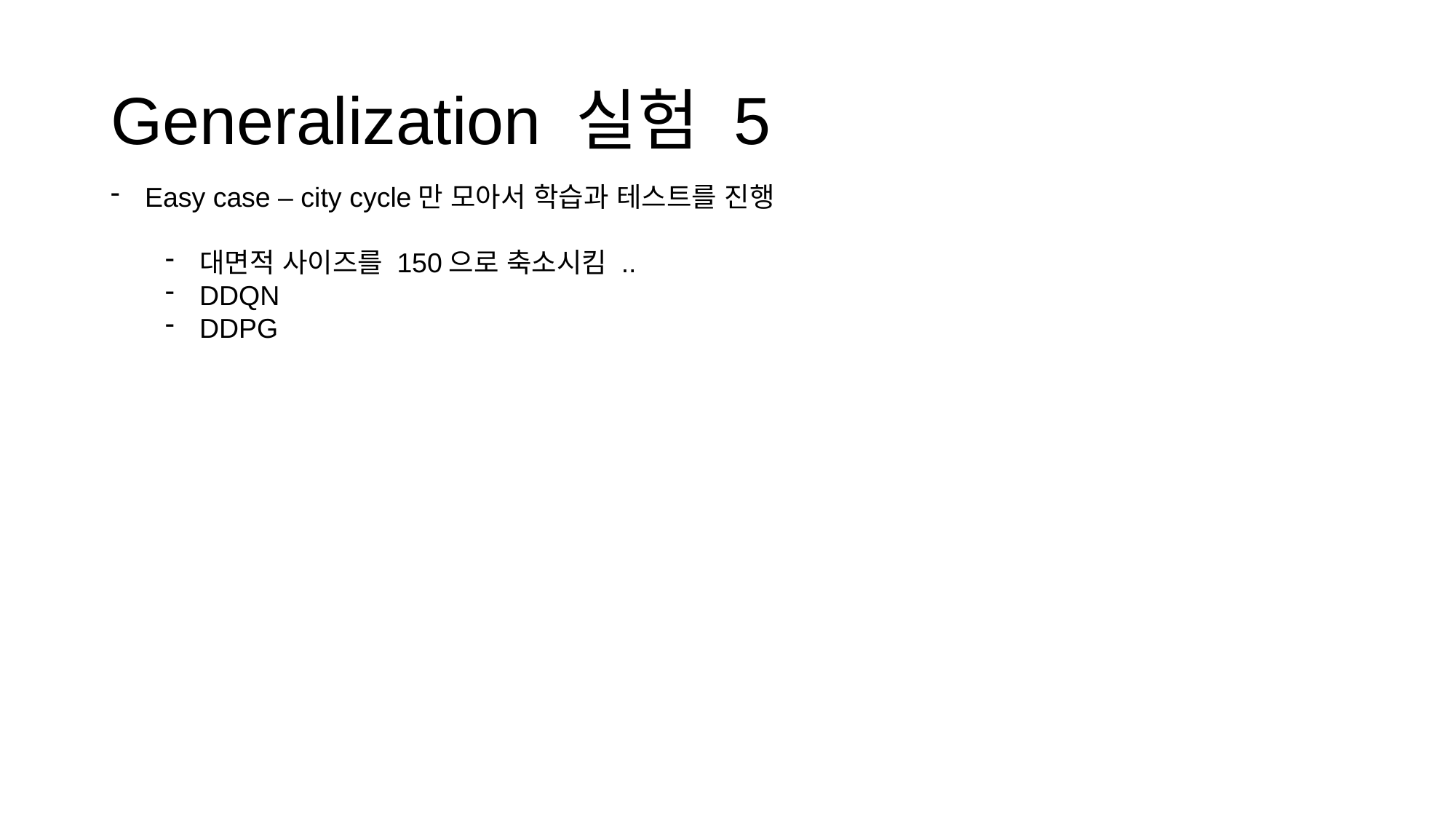

# Generalization 실험 5
Easy case – city cycle만 모아서 학습과 테스트를 진행

대면적 사이즈를 150으로 축소시킴 ..
DDQN
DDPG